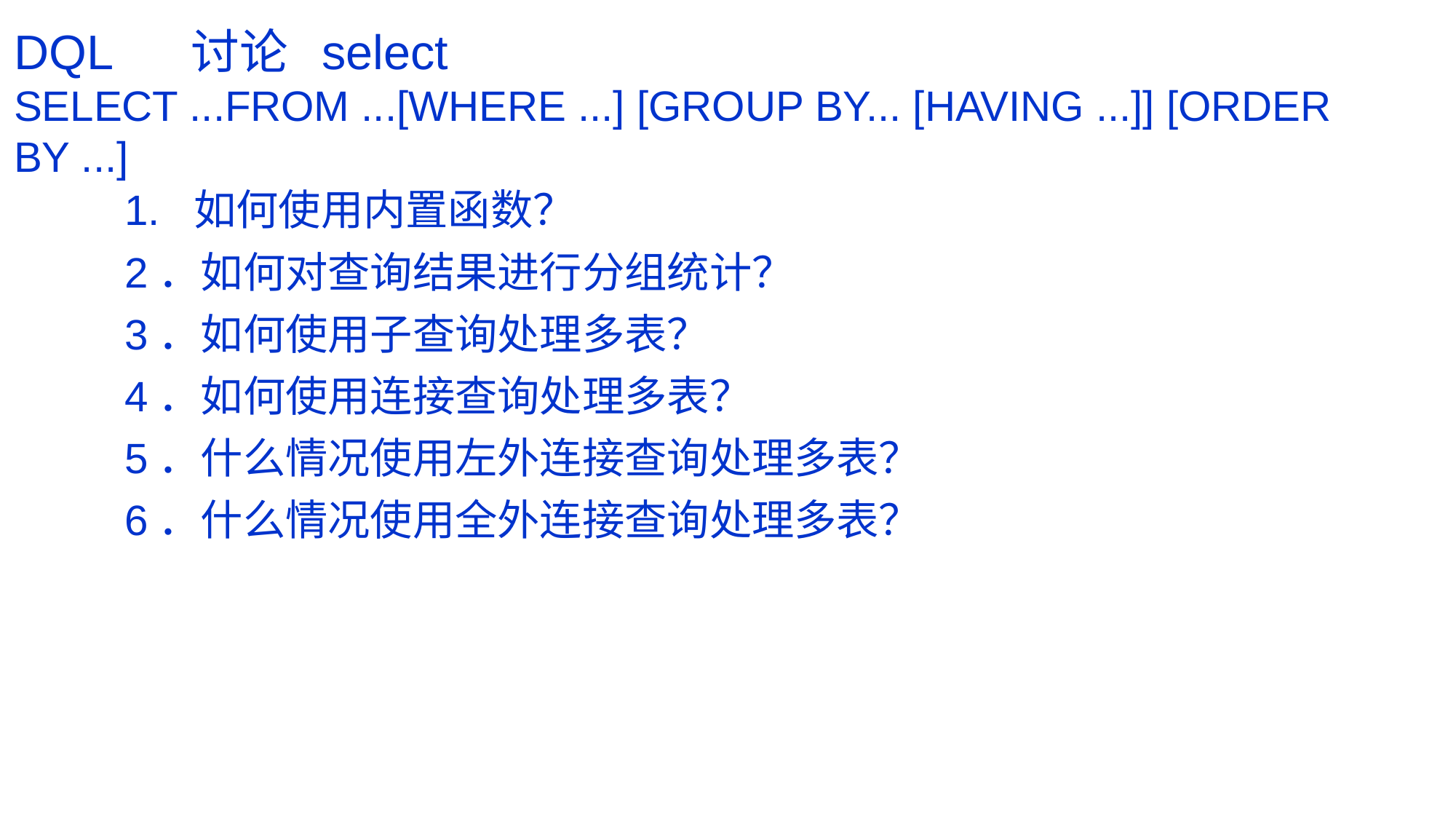

DQL     讨论  select
SELECT ...FROM ...[WHERE ...] [GROUP BY... [HAVING ...]] [ORDER  BY ...]
1.  如何使用内置函数？
2．如何对查询结果进行分组统计？
3．如何使用子查询处理多表？
4．如何使用连接查询处理多表？
5．什么情况使用左外连接查询处理多表？
6．什么情况使用全外连接查询处理多表？